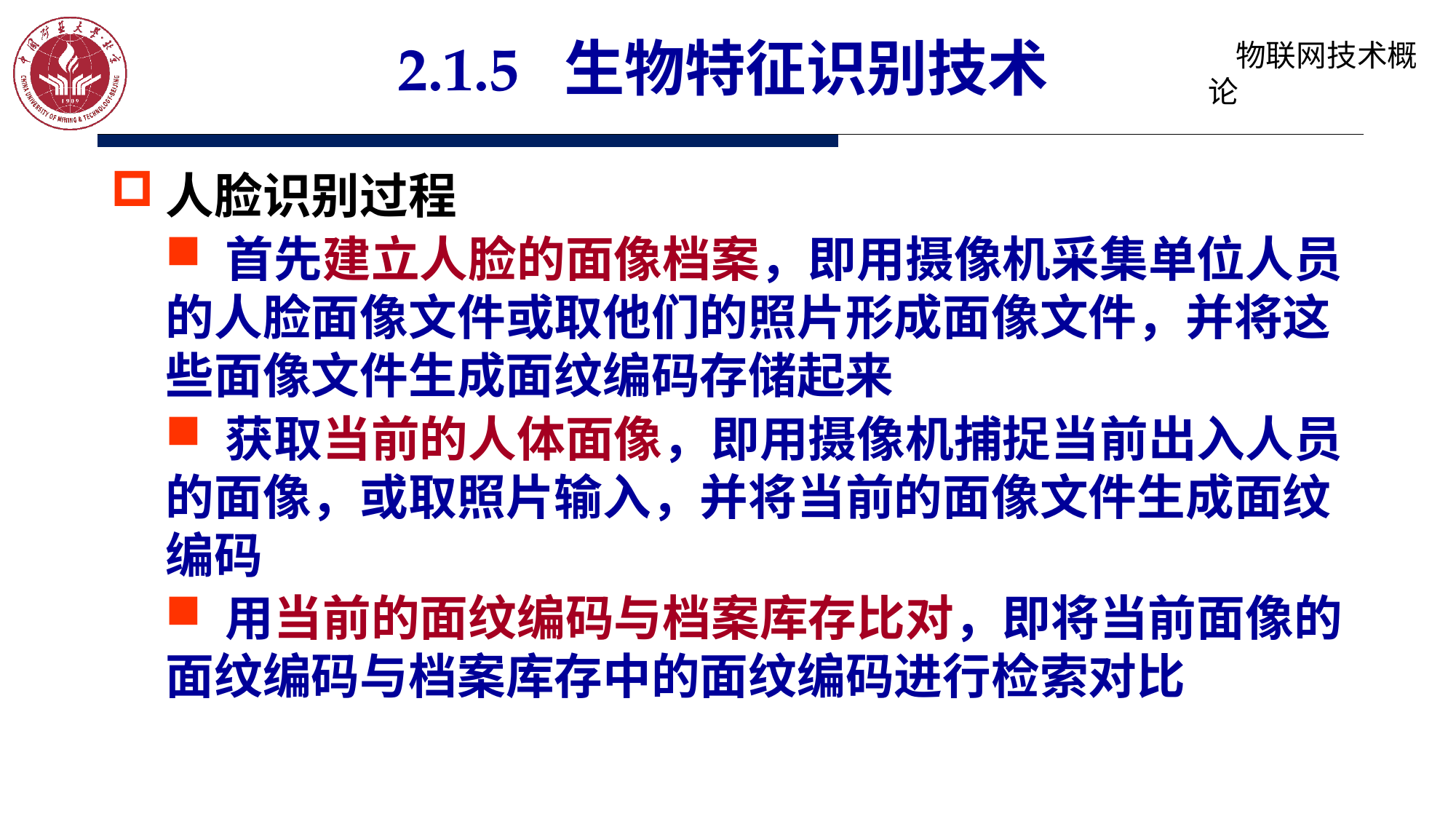

# 2.1.5  生物特征识别技术
人脸识别过程
 首先建立人脸的面像档案，即用摄像机采集单位人员的人脸面像文件或取他们的照片形成面像文件，并将这些面像文件生成面纹编码存储起来
 获取当前的人体面像，即用摄像机捕捉当前出入人员的面像，或取照片输入，并将当前的面像文件生成面纹编码
 用当前的面纹编码与档案库存比对，即将当前面像的面纹编码与档案库存中的面纹编码进行检索对比